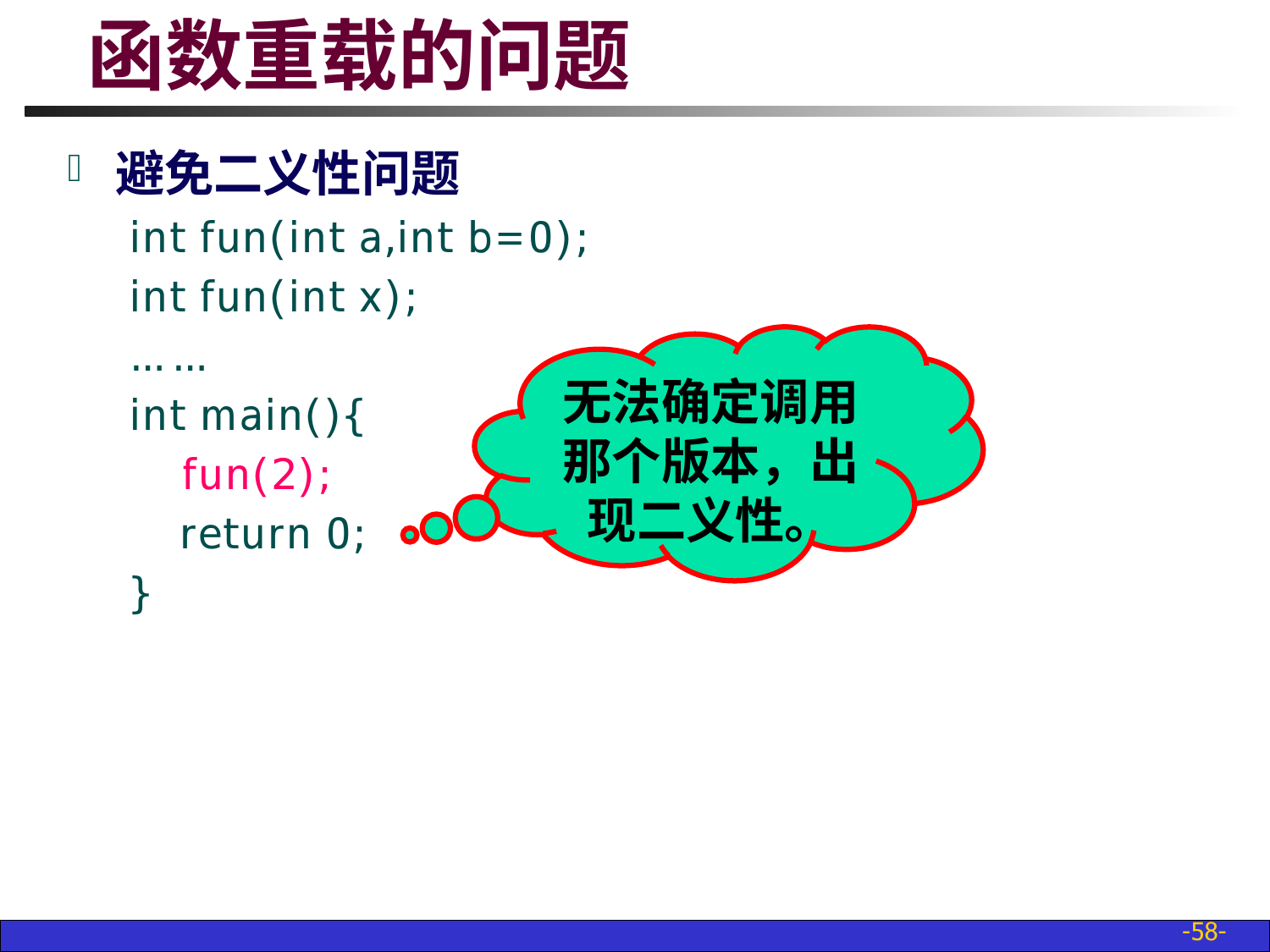

# 函数重载的问题
避免二义性问题
int fun(int a,int b=0);
int fun(int x);
……
int main(){
	 fun(2);
    return 0;
}
无法确定调用那个版本，出现二义性。

-58-